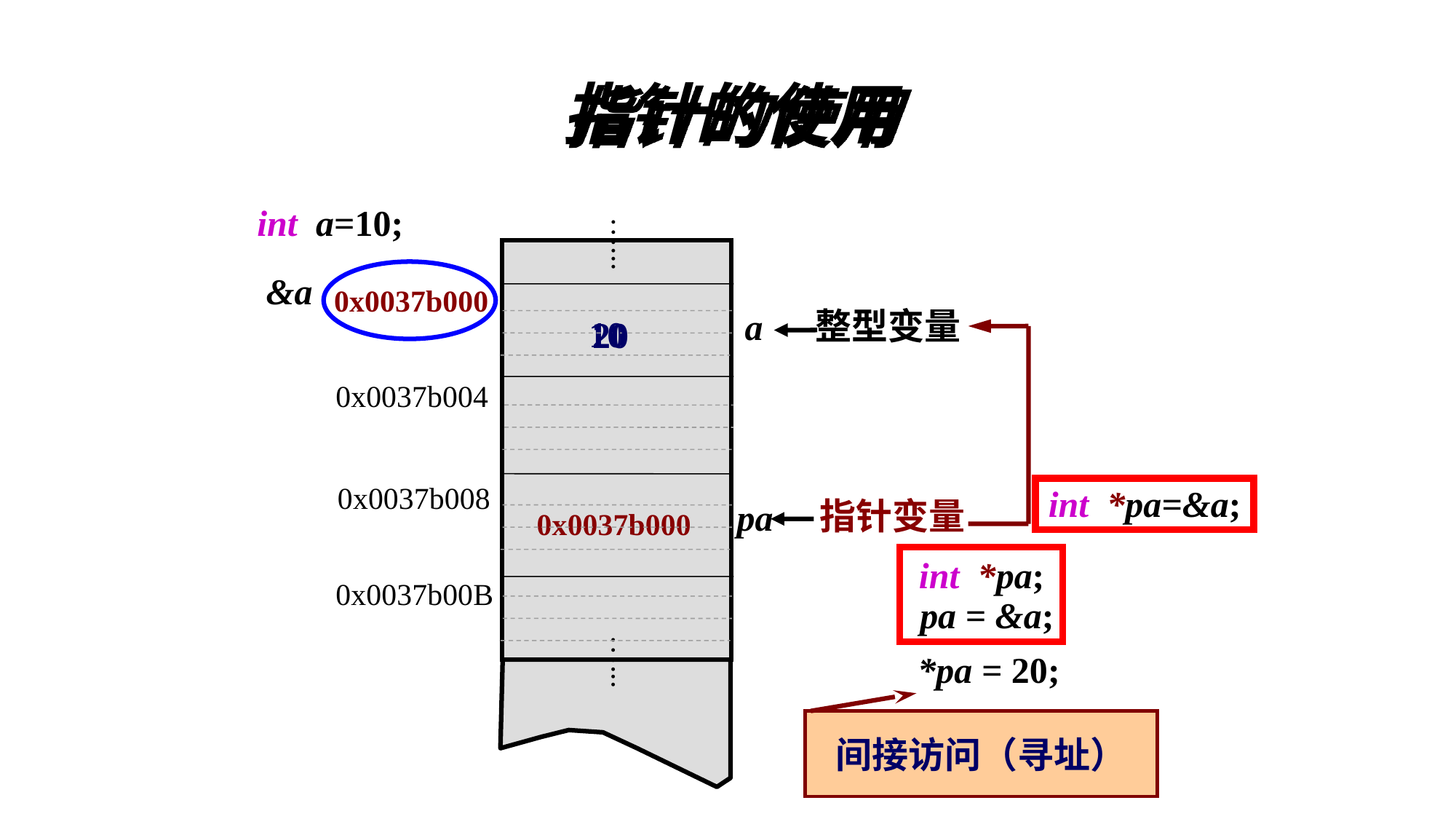

# 指针的使用
int  a=10;
…...

&a
0x0037b000

整型变量
a
10
20

0x0037b004

0x0037b008

int  *pa=&a;

指针变量

pa
0x0037b000

int  *pa;

0x0037b00B

pa = &a;

…...
*pa = 20;

间接访问（寻址）